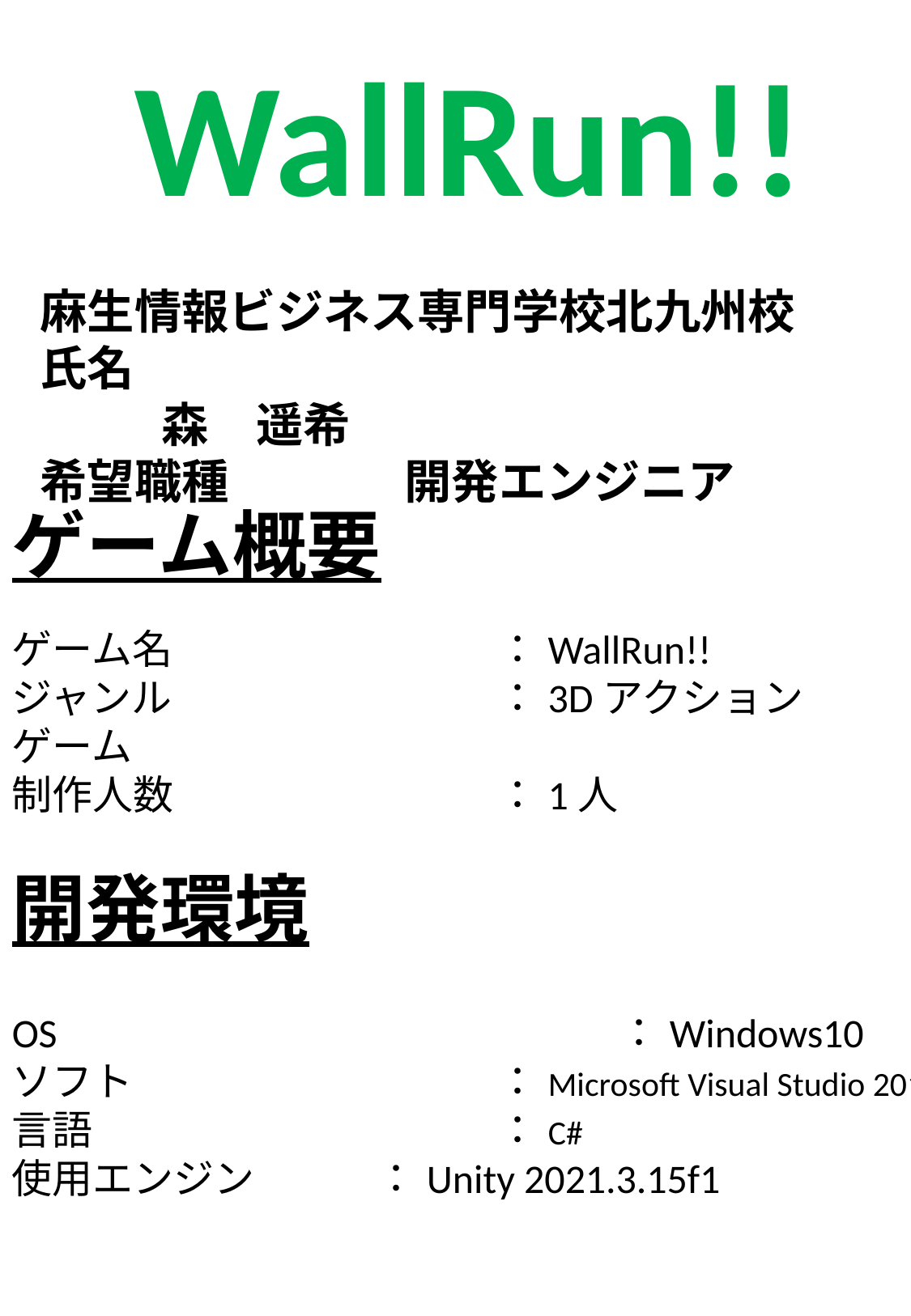

WallRun!!
麻生情報ビジネス専門学校北九州校
氏名　							森　遥希
希望職種		開発エンジニア
ゲーム概要

ゲーム名			：WallRun!!
ジャンル			：3Dアクションゲーム
制作人数			：1人
開発環境

OS					：Windows10
ソフト			：Microsoft Visual Studio 2019/2022
言語				：C#
使用エンジン	：Unity 2021.3.15f1